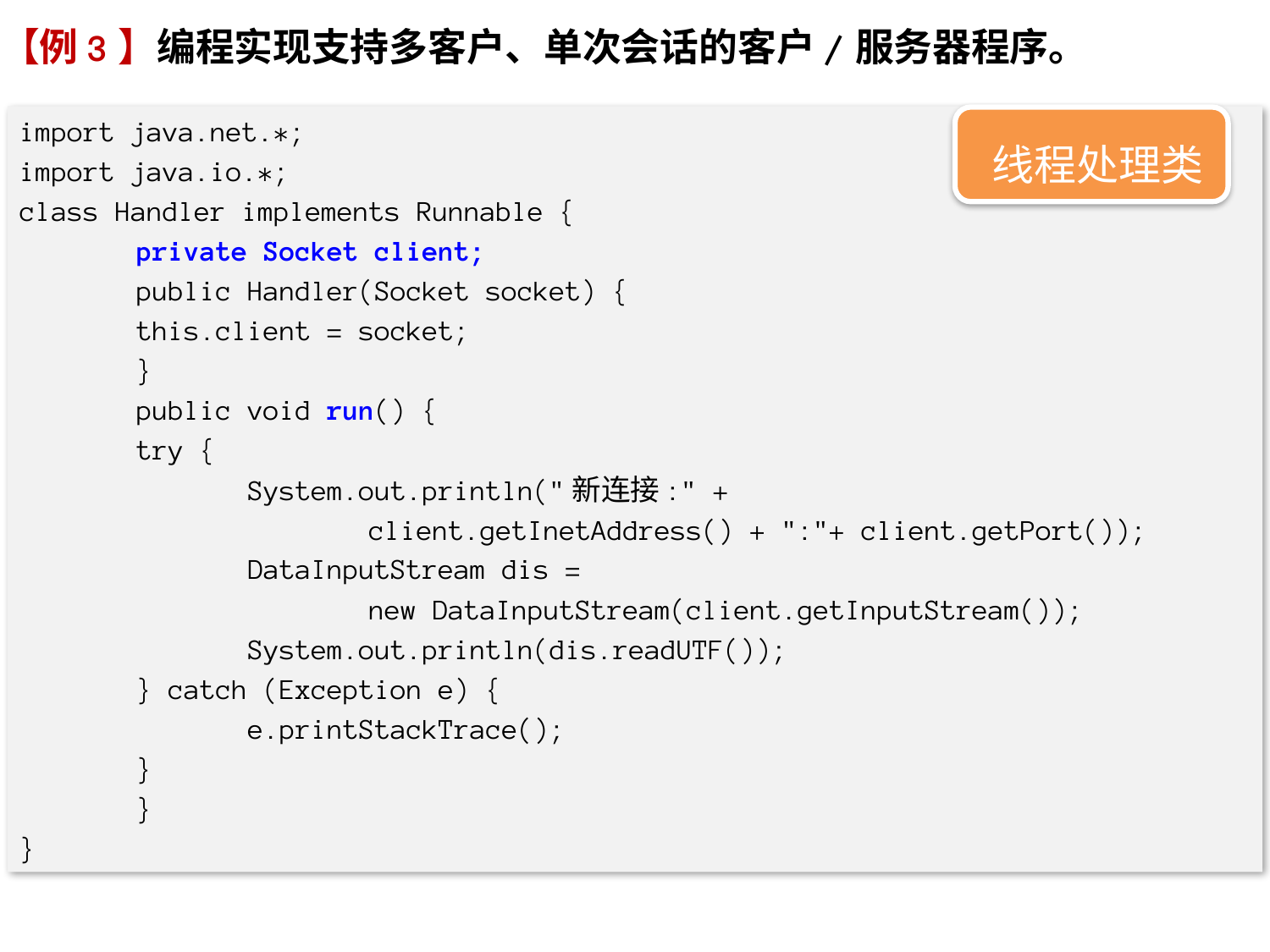

【例3】编程实现支持多客户、单次会话的客户/服务器程序。
import java.net.*;
import java.io.*;
class Handler implements Runnable {
	private Socket client;
	public Handler(Socket socket) {
		this.client = socket;
	}
	public void run() {
		try {
		       System.out.println("新连接:" +
                      client.getInetAddress() + ":"+ client.getPort());
		       DataInputStream dis =
                      new DataInputStream(client.getInputStream());
		       System.out.println(dis.readUTF());
		} catch (Exception e) {
		       e.printStackTrace();
		}
	}
}
 线程处理类
6